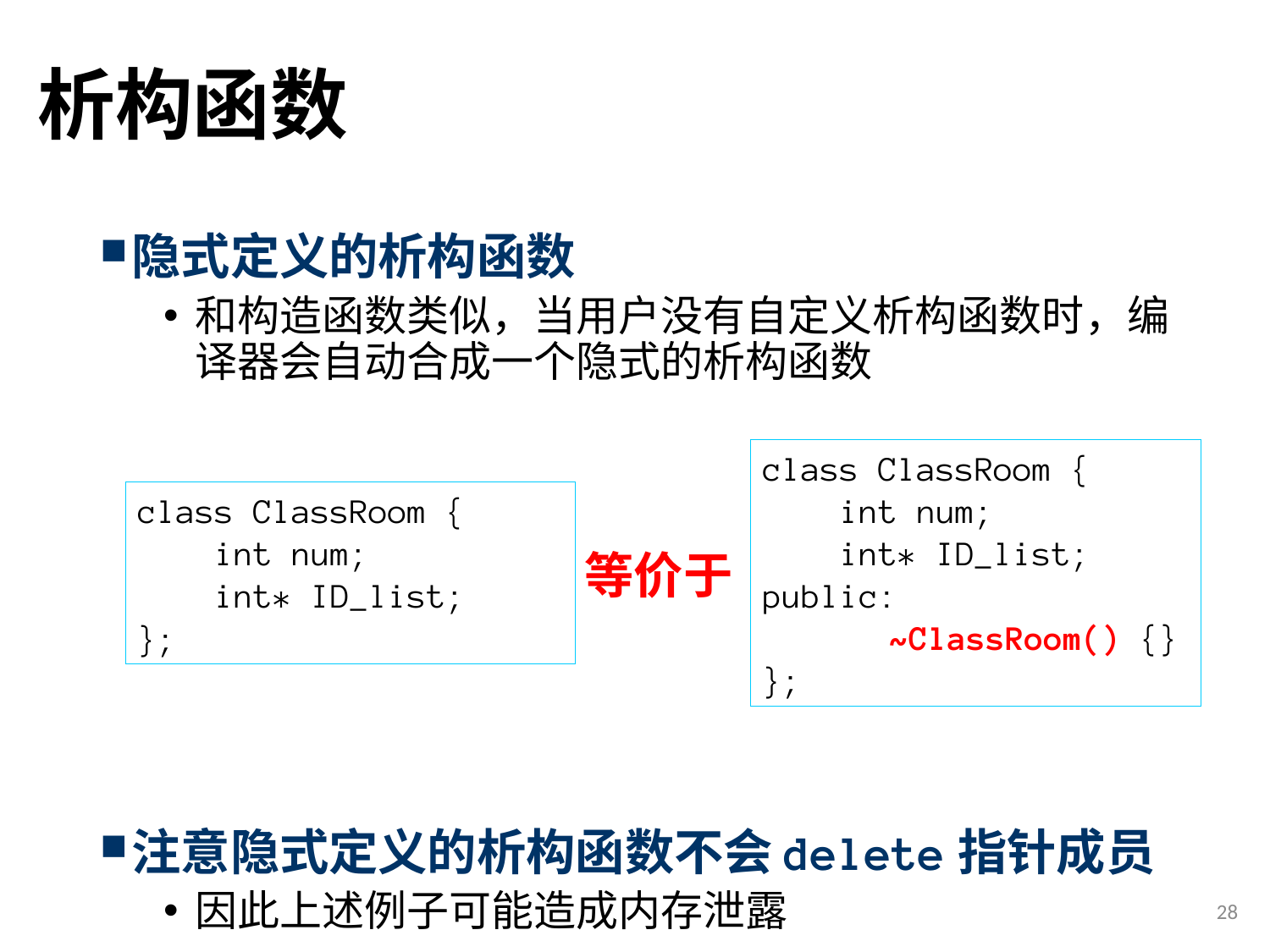

# 析构函数
隐式定义的析构函数
和构造函数类似，当用户没有自定义析构函数时，编译器会自动合成一个隐式的析构函数

注意隐式定义的析构函数不会delete指针成员
因此上述例子可能造成内存泄露

class ClassRoom {
    int num;
    int* ID_list;
public:
	~ClassRoom() {}
};
class ClassRoom {
    int num;
    int* ID_list;
};
等价于
28